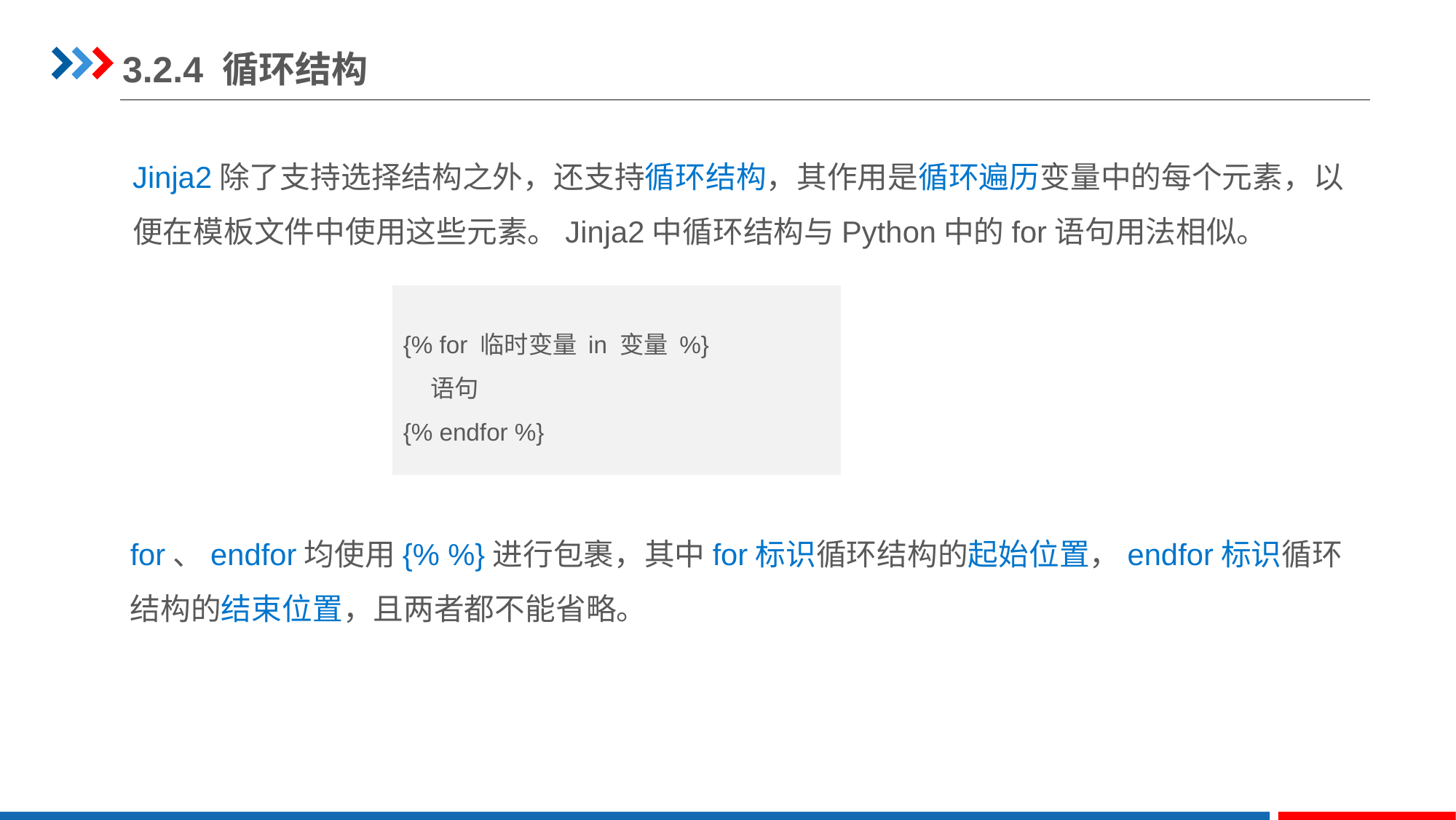

3.2.4 循环结构
Jinja2除了支持选择结构之外，还支持循环结构，其作用是循环遍历变量中的每个元素，以便在模板文件中使用这些元素。Jinja2中循环结构与Python中的for语句用法相似。
{% for 临时变量 in 变量 %}
    语句
{% endfor %}
for、endfor均使用{% %}进行包裹，其中for标识循环结构的起始位置，endfor标识循环结构的结束位置，且两者都不能省略。